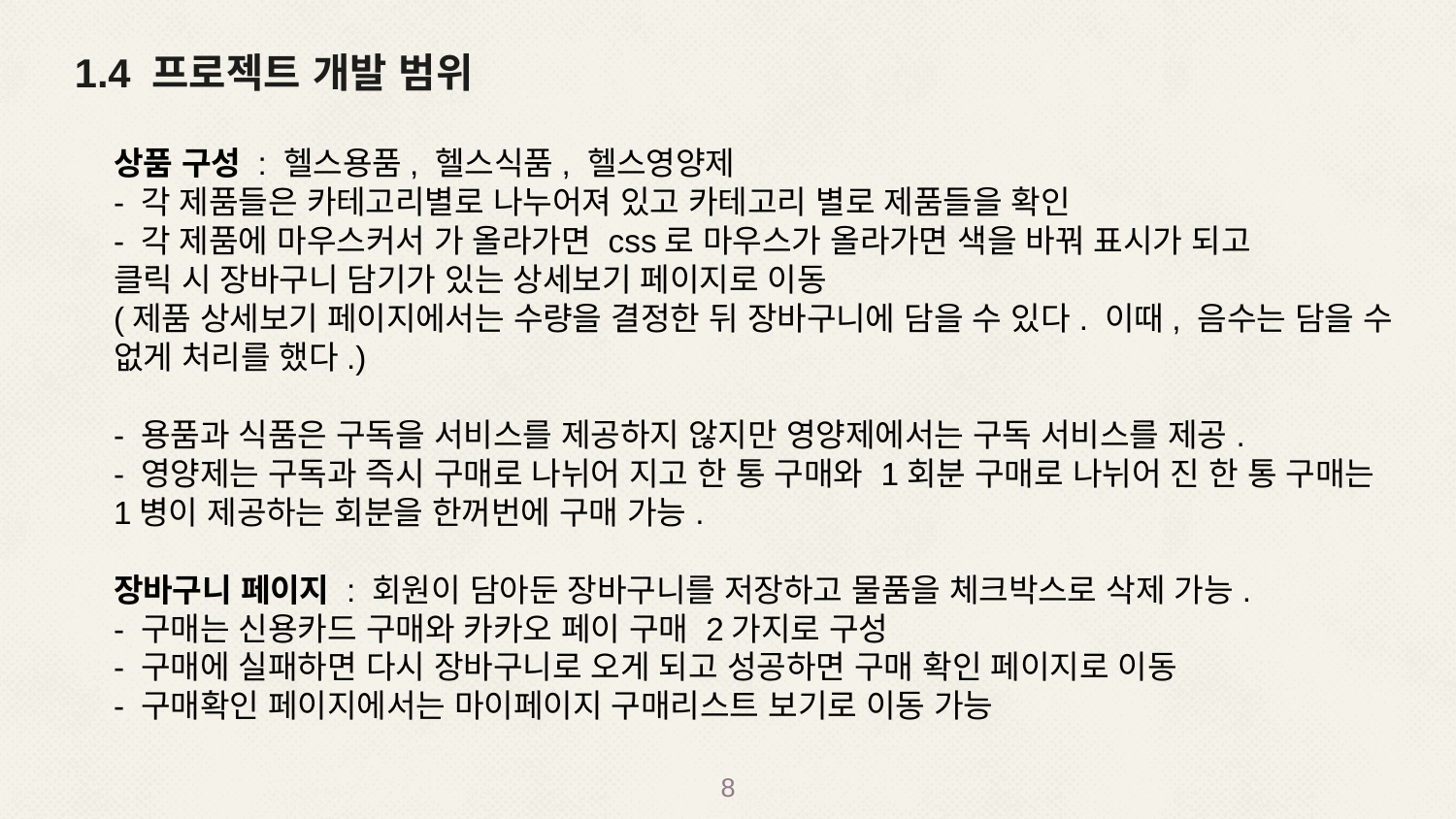

1.4 프로젝트 개발 범위
상품 구성 : 헬스용품, 헬스식품, 헬스영양제
- 각 제품들은 카테고리별로 나누어져 있고 카테고리 별로 제품들을 확인
- 각 제품에 마우스커서 가 올라가면 css로 마우스가 올라가면 색을 바꿔 표시가 되고
클릭 시 장바구니 담기가 있는 상세보기 페이지로 이동
(제품 상세보기 페이지에서는 수량을 결정한 뒤 장바구니에 담을 수 있다. 이때, 음수는 담을 수 없게 처리를 했다.)

- 용품과 식품은 구독을 서비스를 제공하지 않지만 영양제에서는 구독 서비스를 제공.
- 영양제는 구독과 즉시 구매로 나뉘어 지고 한 통 구매와 1회분 구매로 나뉘어 진 한 통 구매는 1병이 제공하는 회분을 한꺼번에 구매 가능.

장바구니 페이지 : 회원이 담아둔 장바구니를 저장하고 물품을 체크박스로 삭제 가능.
- 구매는 신용카드 구매와 카카오 페이 구매 2가지로 구성
- 구매에 실패하면 다시 장바구니로 오게 되고 성공하면 구매 확인 페이지로 이동
- 구매확인 페이지에서는 마이페이지 구매리스트 보기로 이동 가능
8